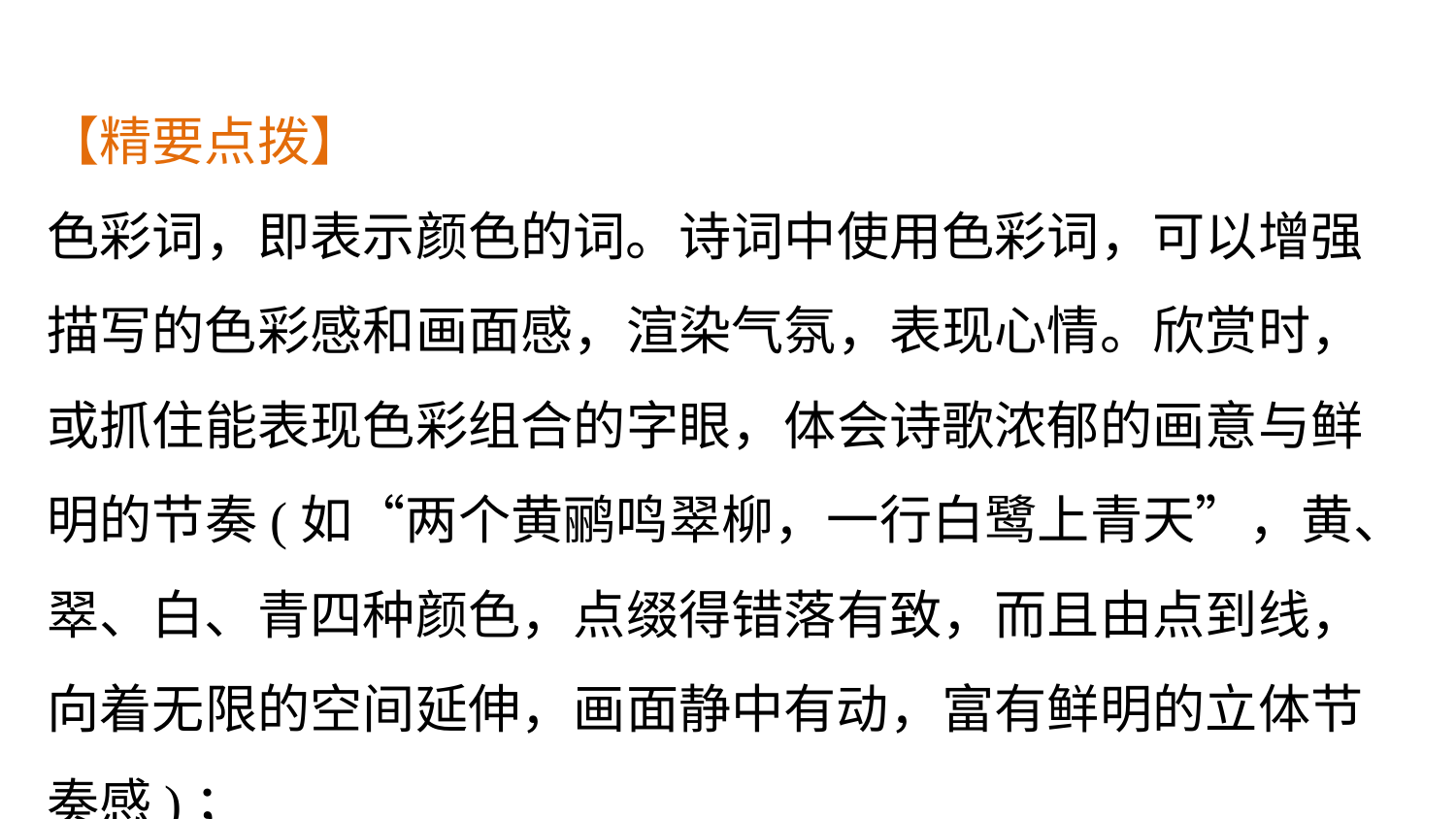

【精要点拨】
色彩词，即表示颜色的词。诗词中使用色彩词，可以增强描写的色彩感和画面感，渲染气氛，表现心情。欣赏时，或抓住能表现色彩组合的字眼，体会诗歌浓郁的画意与鲜明的节奏(如“两个黄鹂鸣翠柳，一行白鹭上青天”，黄、翠、白、青四种颜色，点缀得错落有致，而且由点到线，向着无限的空间延伸，画面静中有动，富有鲜明的立体节奏感)；